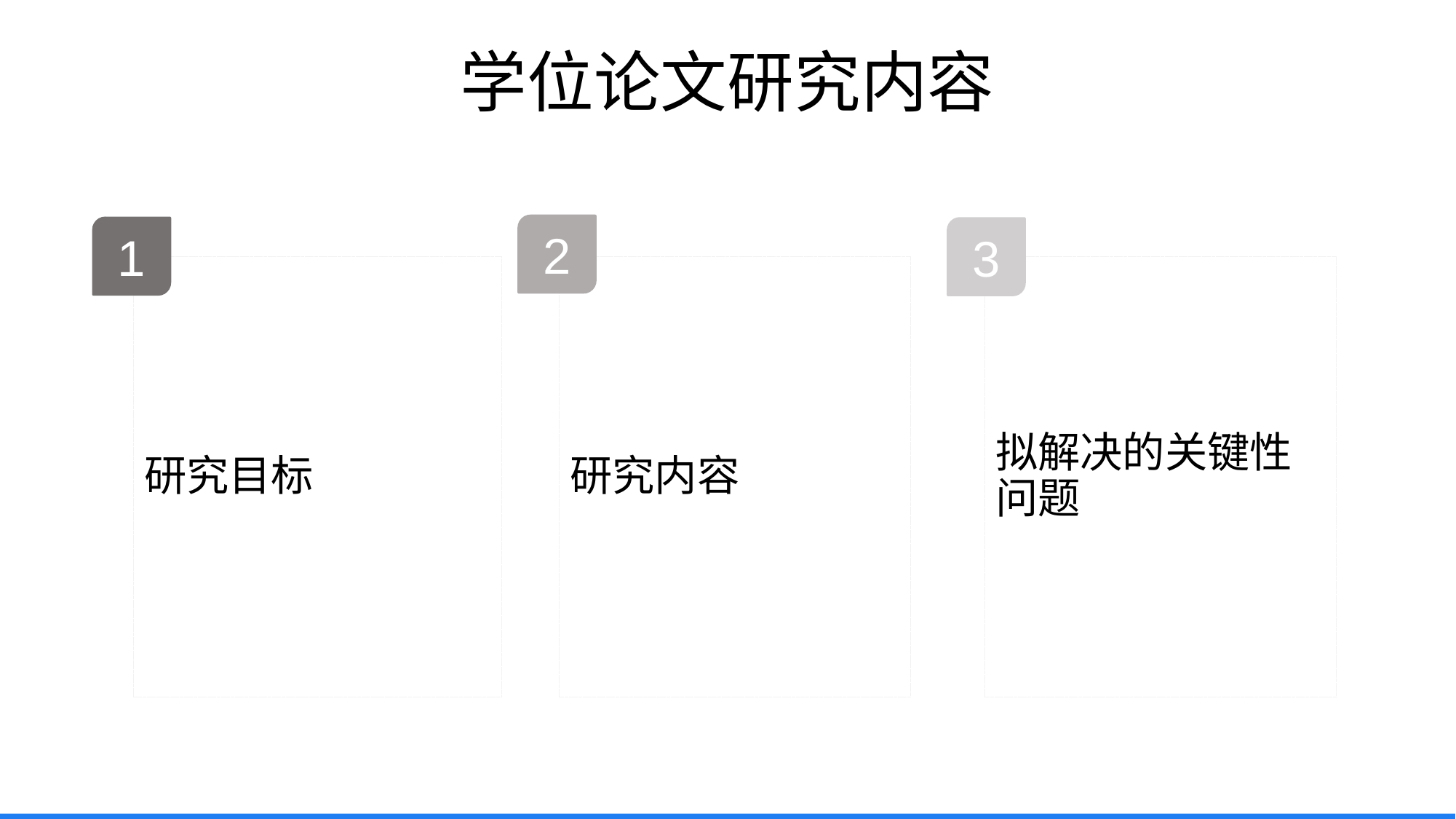

学位论文研究内容
2
1
3
研究内容
拟解决的关键性问题
研究目标